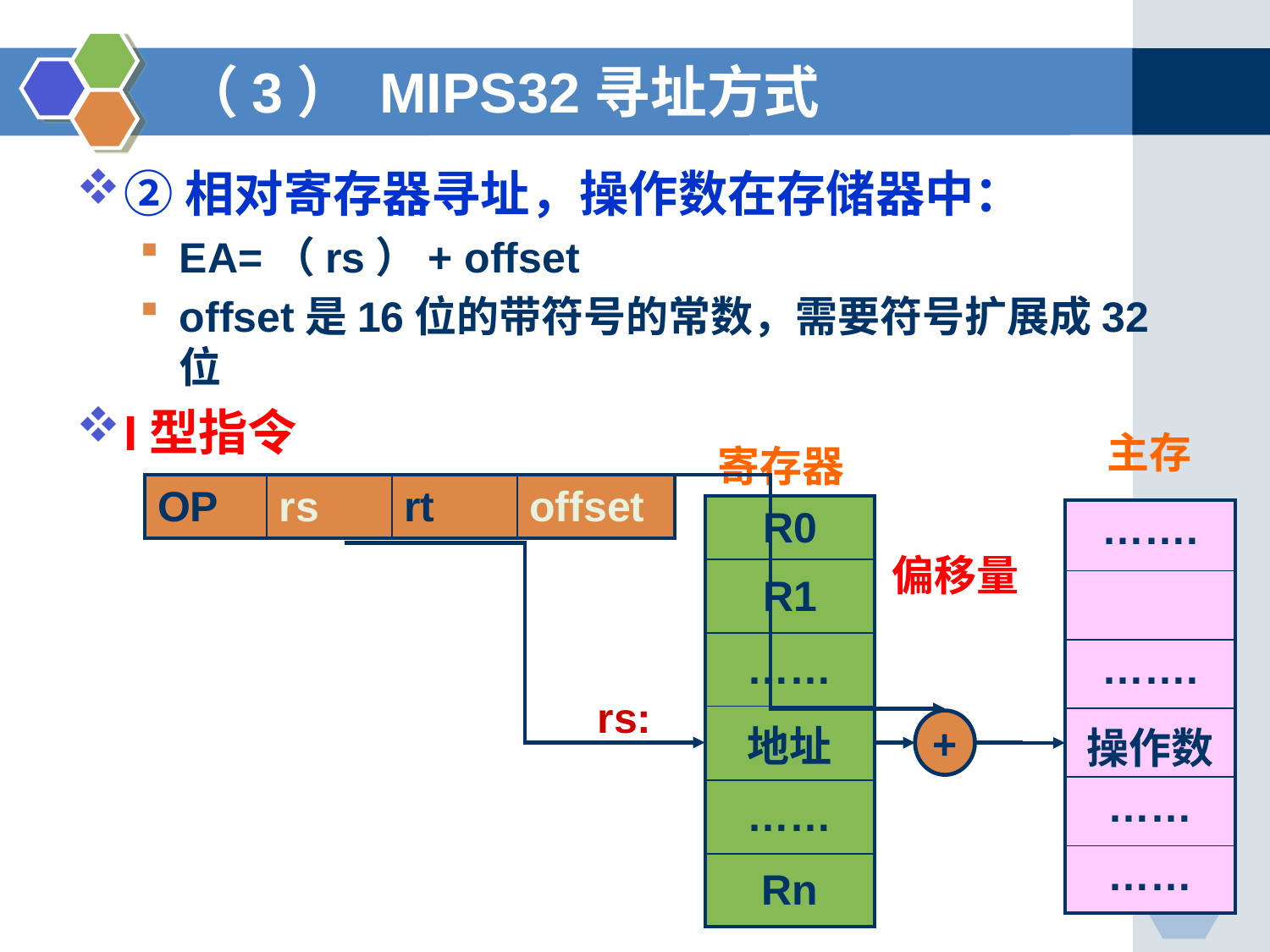

# （3） MIPS32寻址方式
②相对寄存器寻址，操作数在存储器中：
EA=（rs）+ offset
offset是16位的带符号的常数，需要符号扩展成32位
I型指令

主存
寄存器
| OP | rs | rt | offset |
| --- | --- | --- | --- |
| R0 |
| --- |
| R1 |
| …… |
| 地址 |
| …… |
| Rn |
| ……. |
| --- |
|  |
| ……. |
| 操作数 |
| …… |
| …… |
偏移量
rs:
+